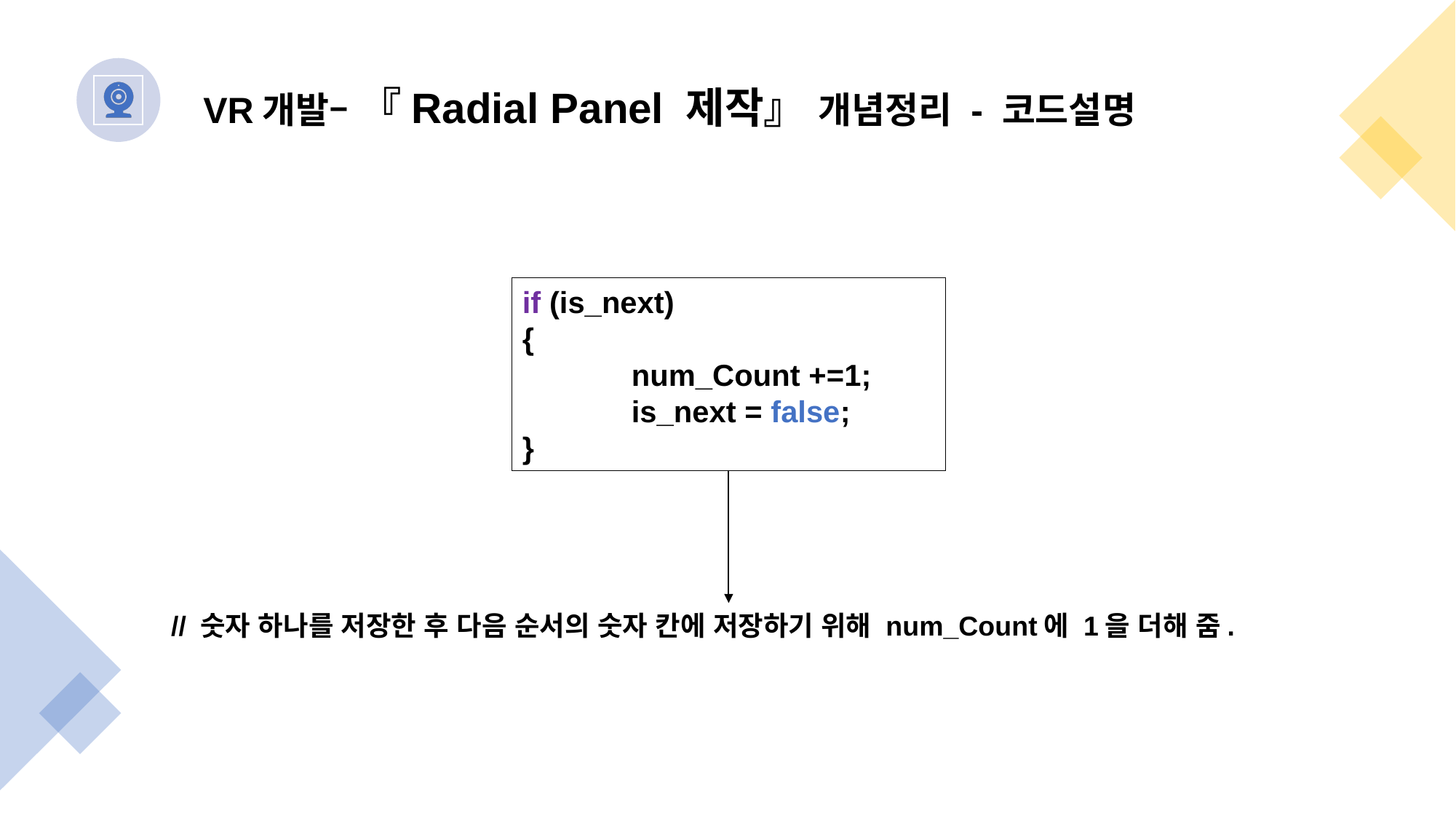

VR개발– 『Radial Panel 제작』 개념정리 - 코드설명
if (is_next)
{
	num_Count +=1;
	is_next = false;
}
// 숫자 하나를 저장한 후 다음 순서의 숫자 칸에 저장하기 위해 num_Count에 1을 더해 줌.